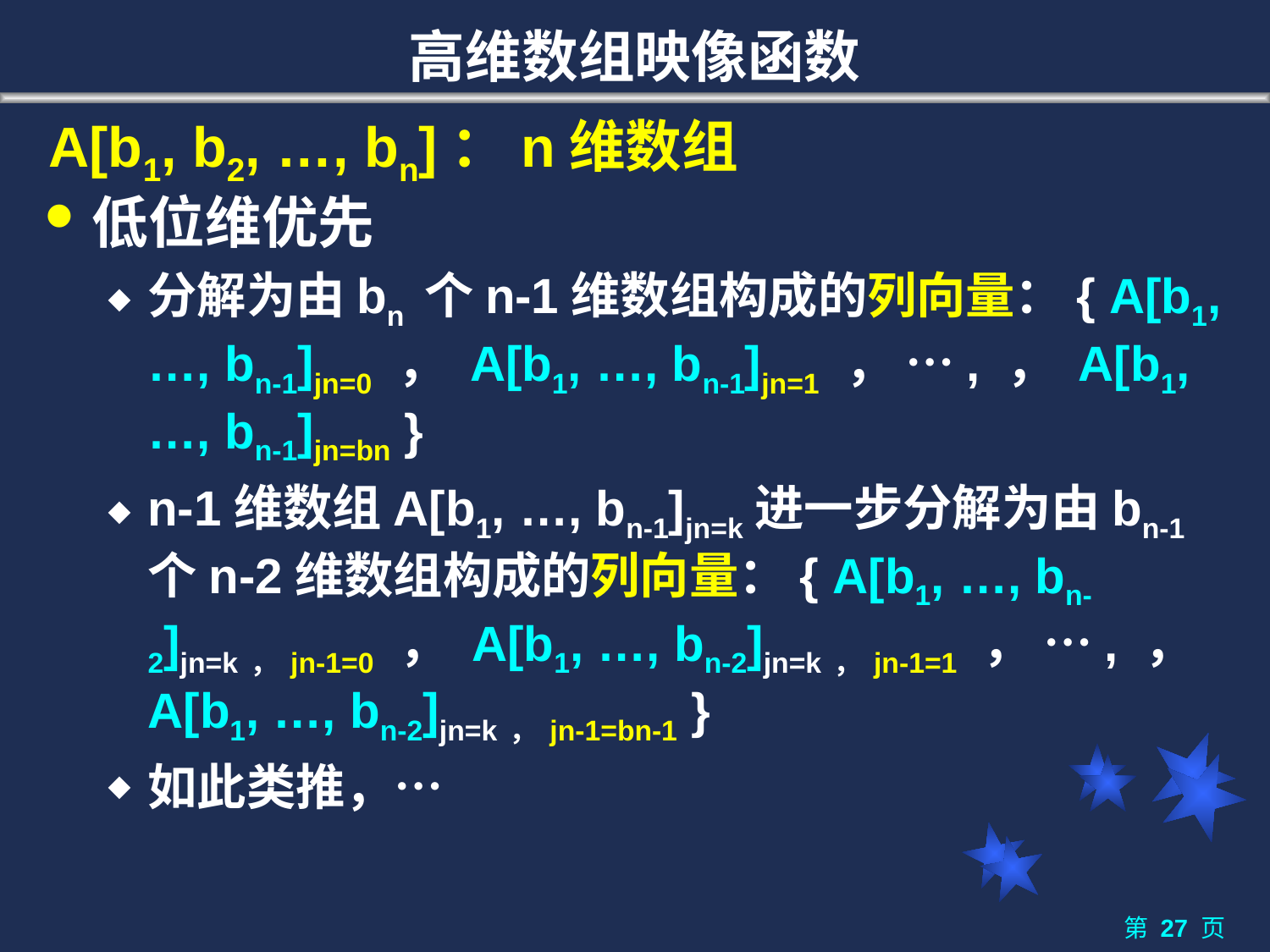

# 高维数组映像函数
A[b1, b2, …, bn]：n维数组

低位维优先
分解为由bn 个n-1维数组构成的列向量：{ A[b1, …, bn-1]jn=0 ， A[b1, …, bn-1]jn=1 ， …, ， A[b1, …, bn-1]jn=bn }
n-1维数组A[b1, …, bn-1]jn=k进一步分解为由bn-1 个n-2维数组构成的列向量：{ A[b1, …, bn-2]jn=k，jn-1=0 ， A[b1, …, bn-2]jn=k，jn-1=1 ， …, ， A[b1, …, bn-2]jn=k，jn-1=bn-1 }
如此类推，…
第 27 页